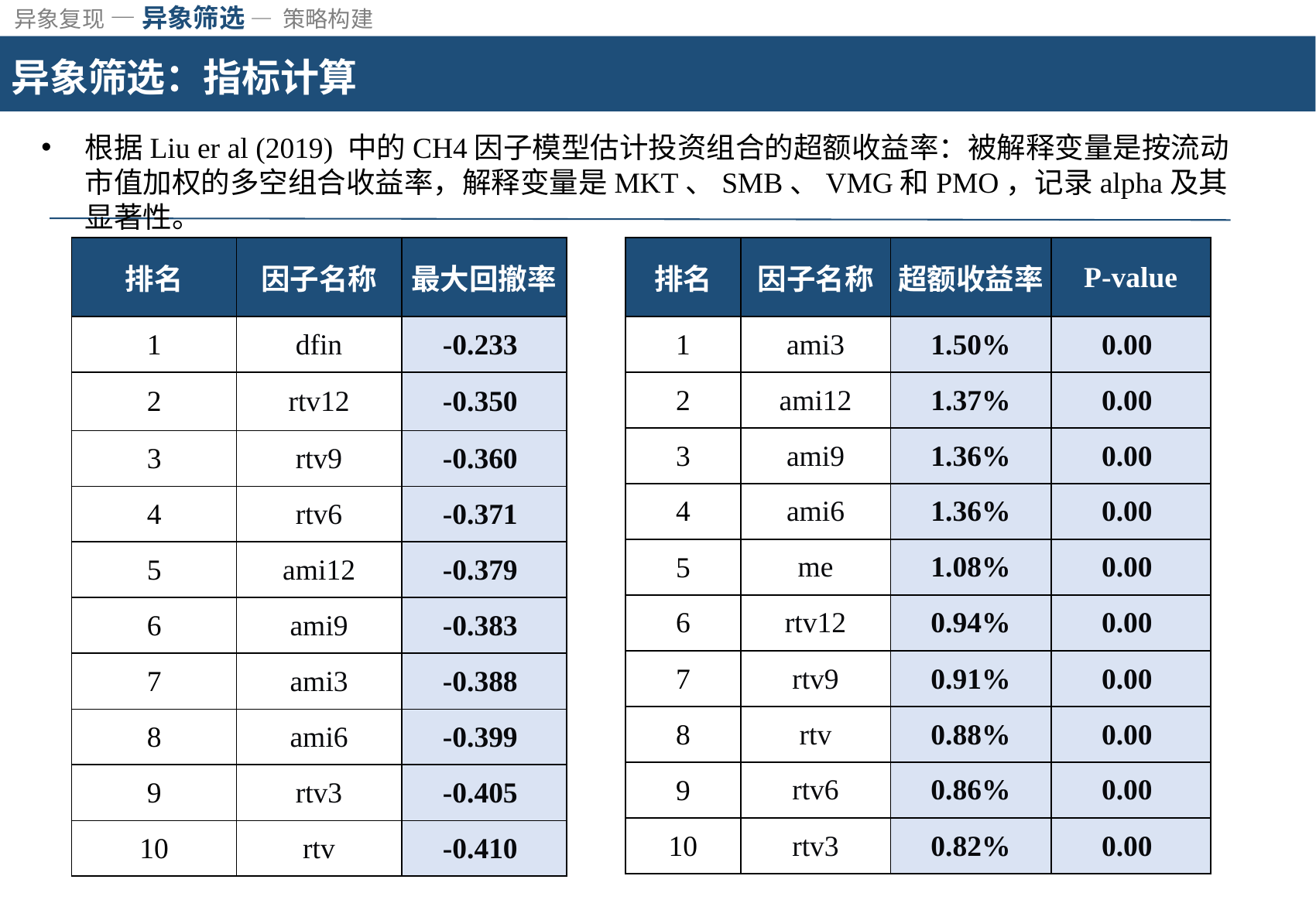

异象复现 — 异象筛选 —  策略构建

异象筛选：指标计算
根据Liu er al (2019) 中的CH4因子模型估计投资组合的超额收益率：被解释变量是按流动市值加权的多空组合收益率，解释变量是MKT、SMB、VMG和PMO，记录alpha及其显著性。

| 排名 | 因子名称 | 最大回撤率 |
| --- | --- | --- |
| 1 | dfin | -0.233 |
| 2 | rtv12 | -0.350 |
| 3 | rtv9 | -0.360 |
| 4 | rtv6 | -0.371 |
| 5 | ami12 | -0.379 |
| 6 | ami9 | -0.383 |
| 7 | ami3 | -0.388 |
| 8 | ami6 | -0.399 |
| 9 | rtv3 | -0.405 |
| 10 | rtv | -0.410 |
| 排名 | 因子名称 | 超额收益率 | P-value |
| --- | --- | --- | --- |
| 1 | ami3 | 1.50% | 0.00 |
| 2 | ami12 | 1.37% | 0.00 |
| 3 | ami9 | 1.36% | 0.00 |
| 4 | ami6 | 1.36% | 0.00 |
| 5 | me | 1.08% | 0.00 |
| 6 | rtv12 | 0.94% | 0.00 |
| 7 | rtv9 | 0.91% | 0.00 |
| 8 | rtv | 0.88% | 0.00 |
| 9 | rtv6 | 0.86% | 0.00 |
| 10 | rtv3 | 0.82% | 0.00 |